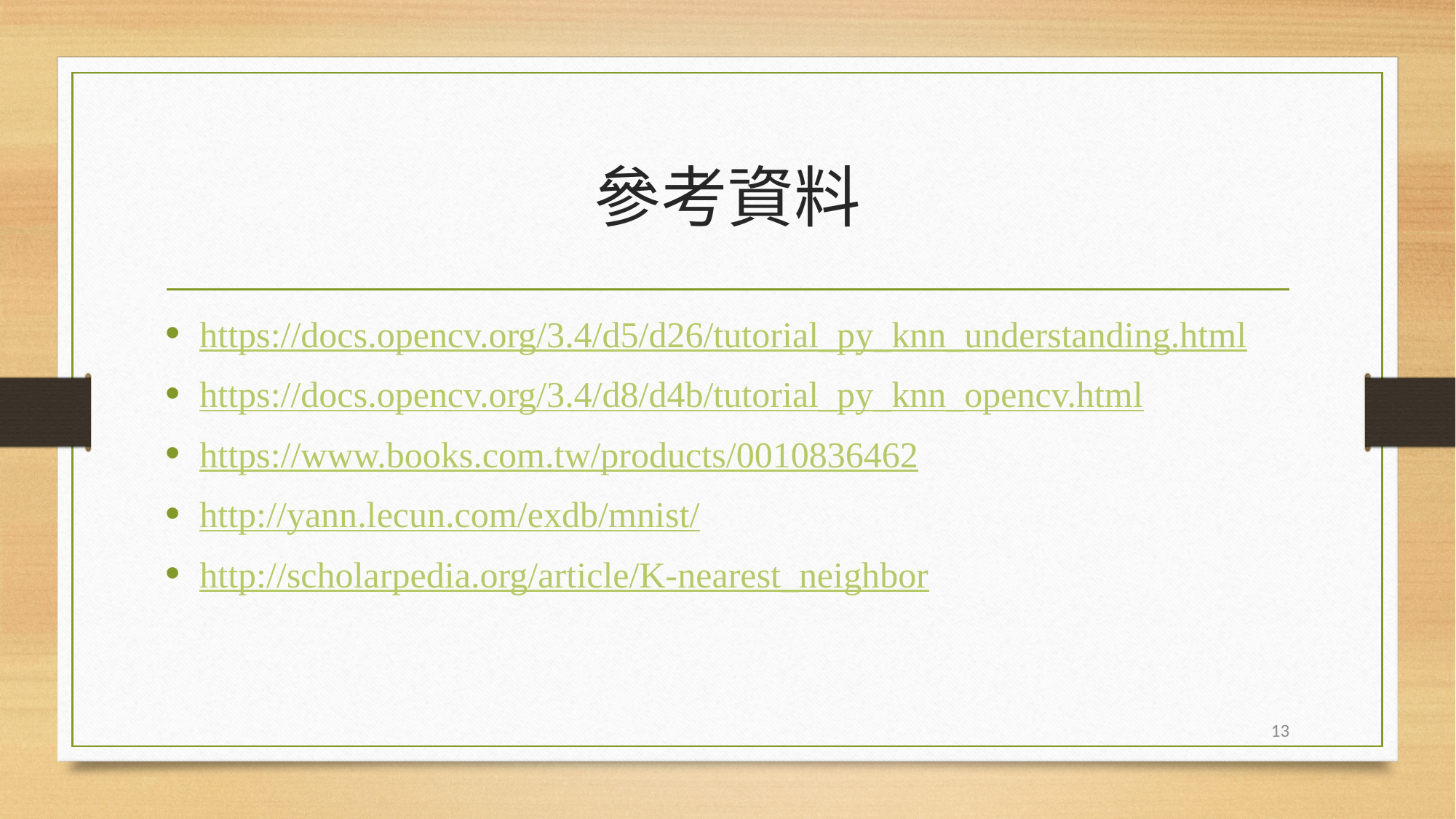

# 參考資料
https://docs.opencv.org/3.4/d5/d26/tutorial_py_knn_understanding.html
https://docs.opencv.org/3.4/d8/d4b/tutorial_py_knn_opencv.html
https://www.books.com.tw/products/0010836462
http://yann.lecun.com/exdb/mnist/
http://scholarpedia.org/article/K-nearest_neighbor

13